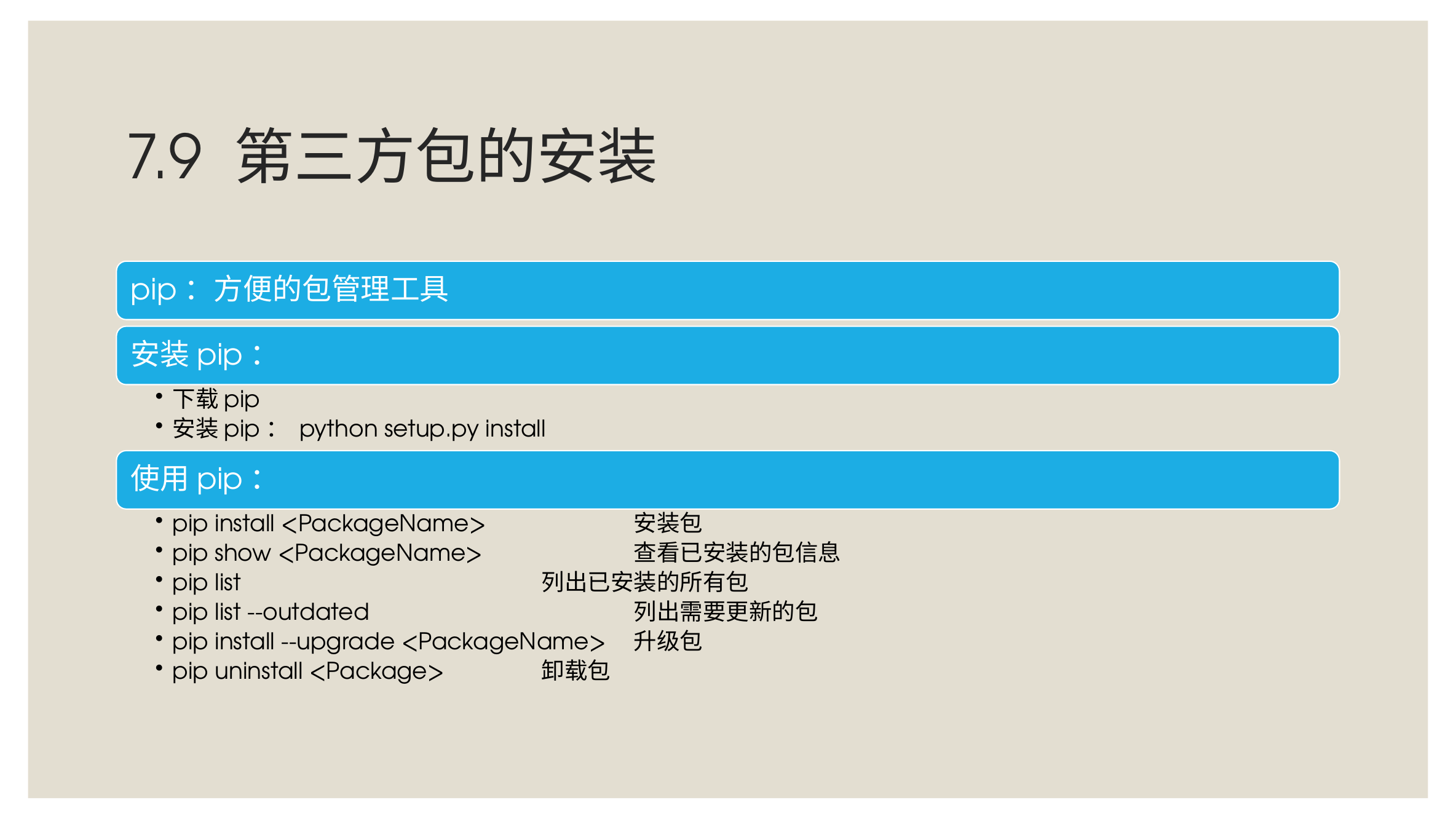

# 7.9 第三方包的安装
pip：方便的包管理工具
安装pip：
下载pip
安装pip： python setup.py install
使用pip：
pip install <PackageName>		安装包
pip show <PackageName>		查看已安装的包信息
pip list 				列出已安装的所有包
pip list --outdated			列出需要更新的包
pip install --upgrade <PackageName> 	升级包
pip uninstall <Package>		卸载包